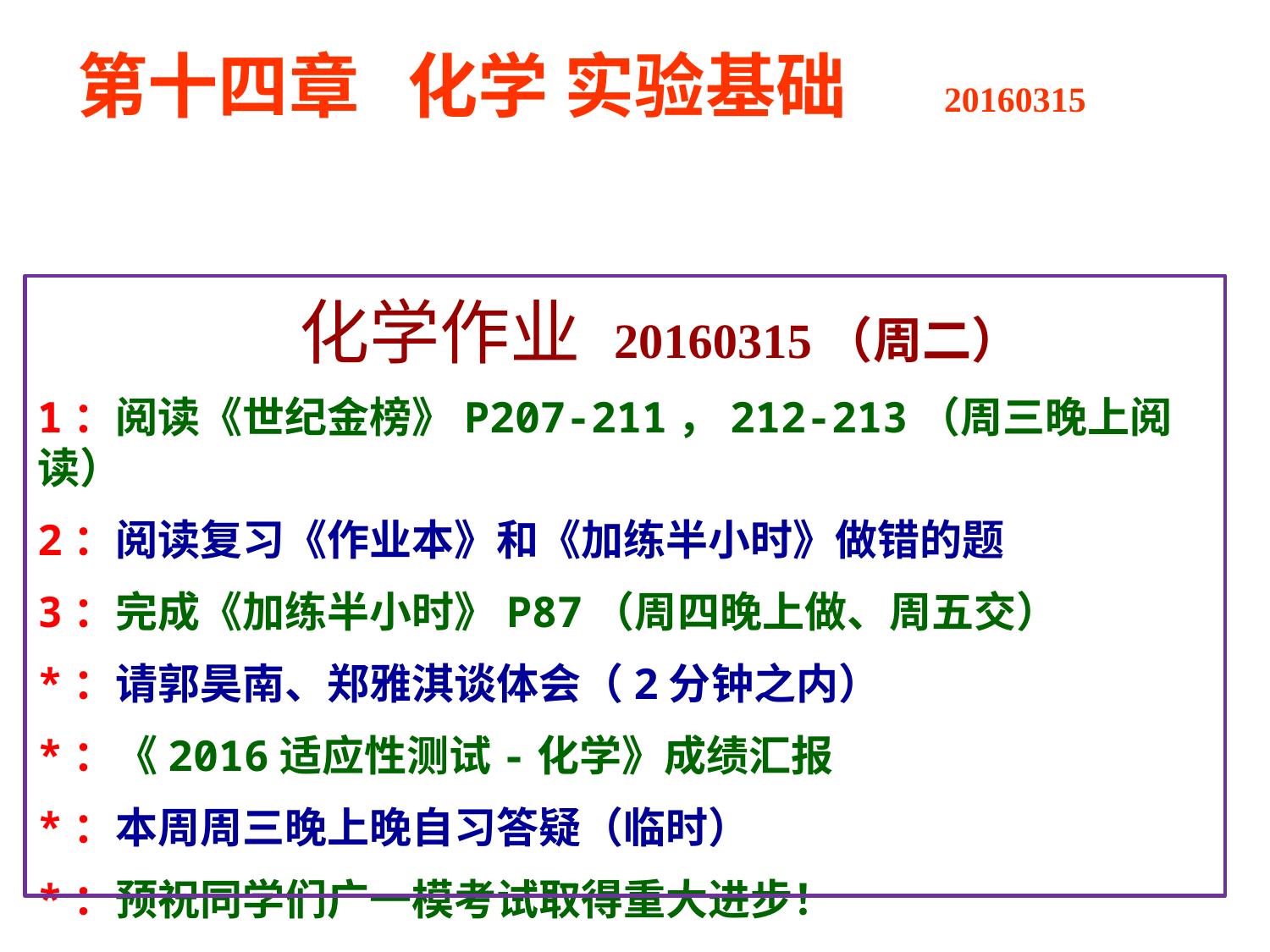

第十四章   化学 实验基础     20160315
          化学作业 20160315（周二）
1：阅读《世纪金榜》P207-211，212-213（周三晚上阅读）
2：阅读复习《作业本》和《加练半小时》做错的题
3：完成《加练半小时》P87（周四晚上做、周五交）
*：请郭昊南、郑雅淇谈体会（2分钟之内）
*：《2016适应性测试-化学》成绩汇报
*：本周周三晚上晚自习答疑（临时）
*：预祝同学们广一模考试取得重大进步！